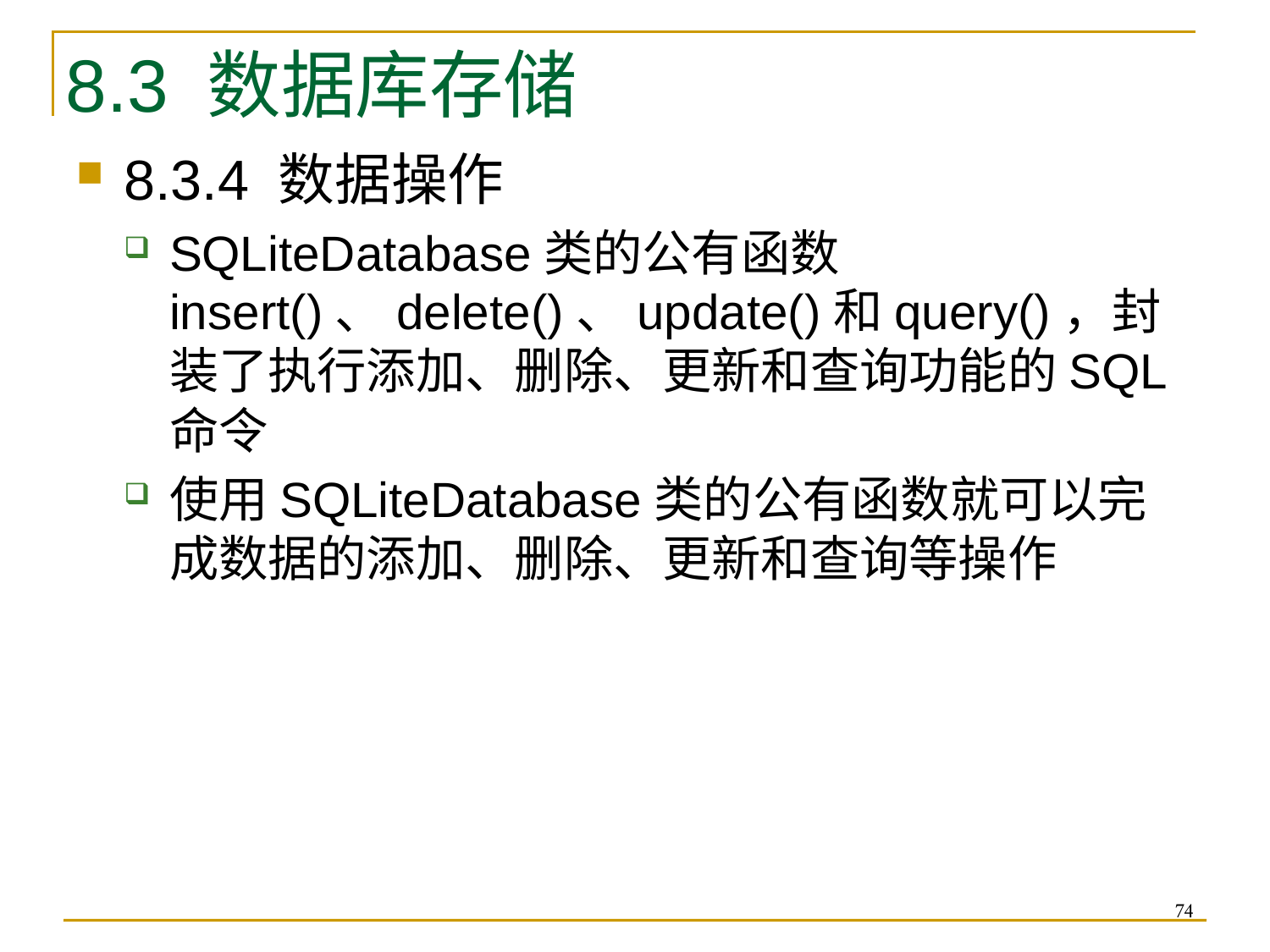

# 8.3 数据库存储
8.3.4 数据操作
SQLiteDatabase类的公有函数insert()、delete()、update()和query()，封装了执行添加、删除、更新和查询功能的SQL命令
使用SQLiteDatabase类的公有函数就可以完成数据的添加、删除、更新和查询等操作
74